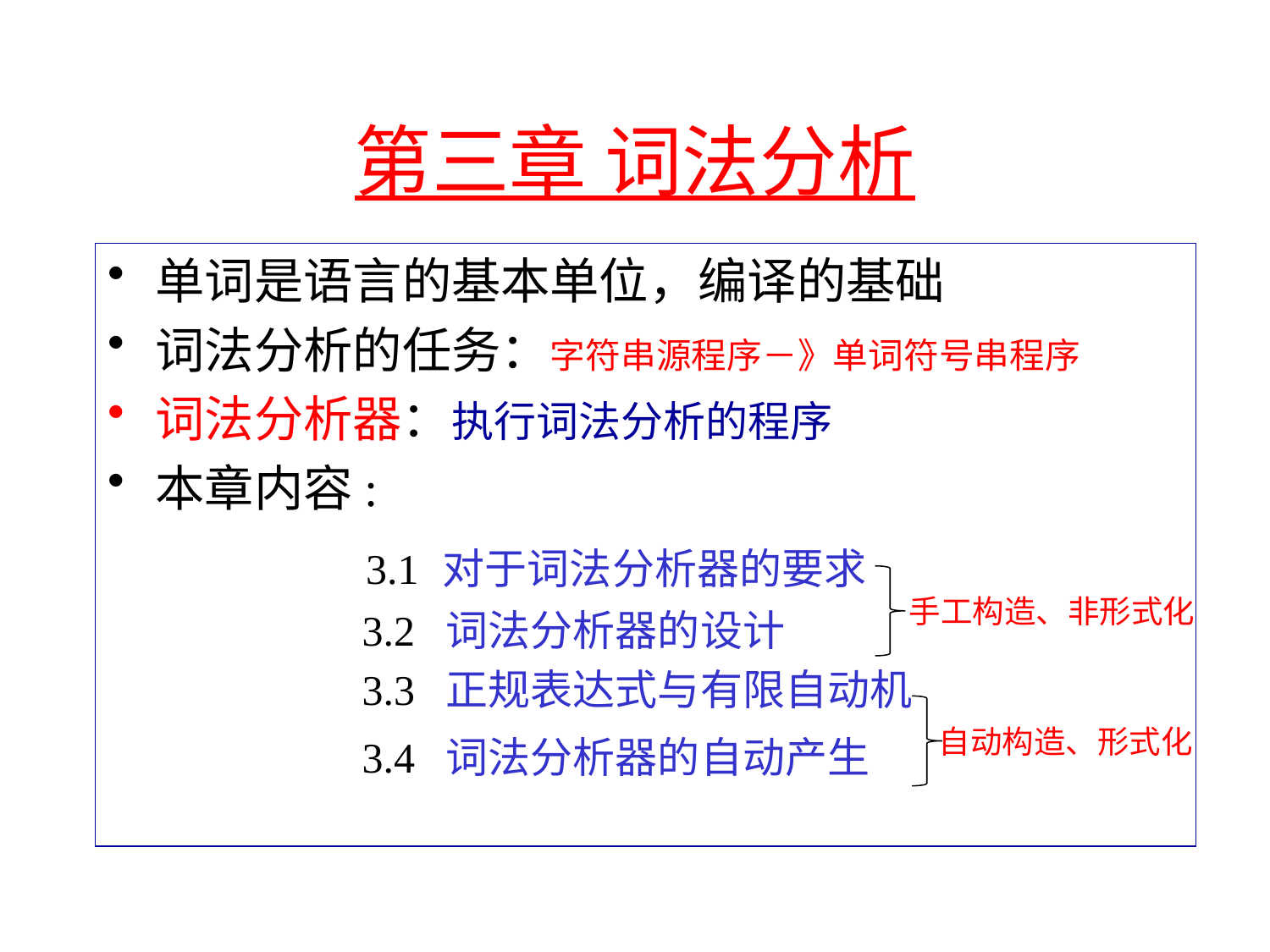

# 第三章 词法分析
单词是语言的基本单位，编译的基础
词法分析的任务：字符串源程序－》单词符号串程序
词法分析器：执行词法分析的程序
本章内容:
                     3.1 对于词法分析器的要求
                        3.2  词法分析器的设计
                        3.3  正规表达式与有限自动机
                        3.4  词法分析器的自动产生

手工构造、非形式化

自动构造、形式化